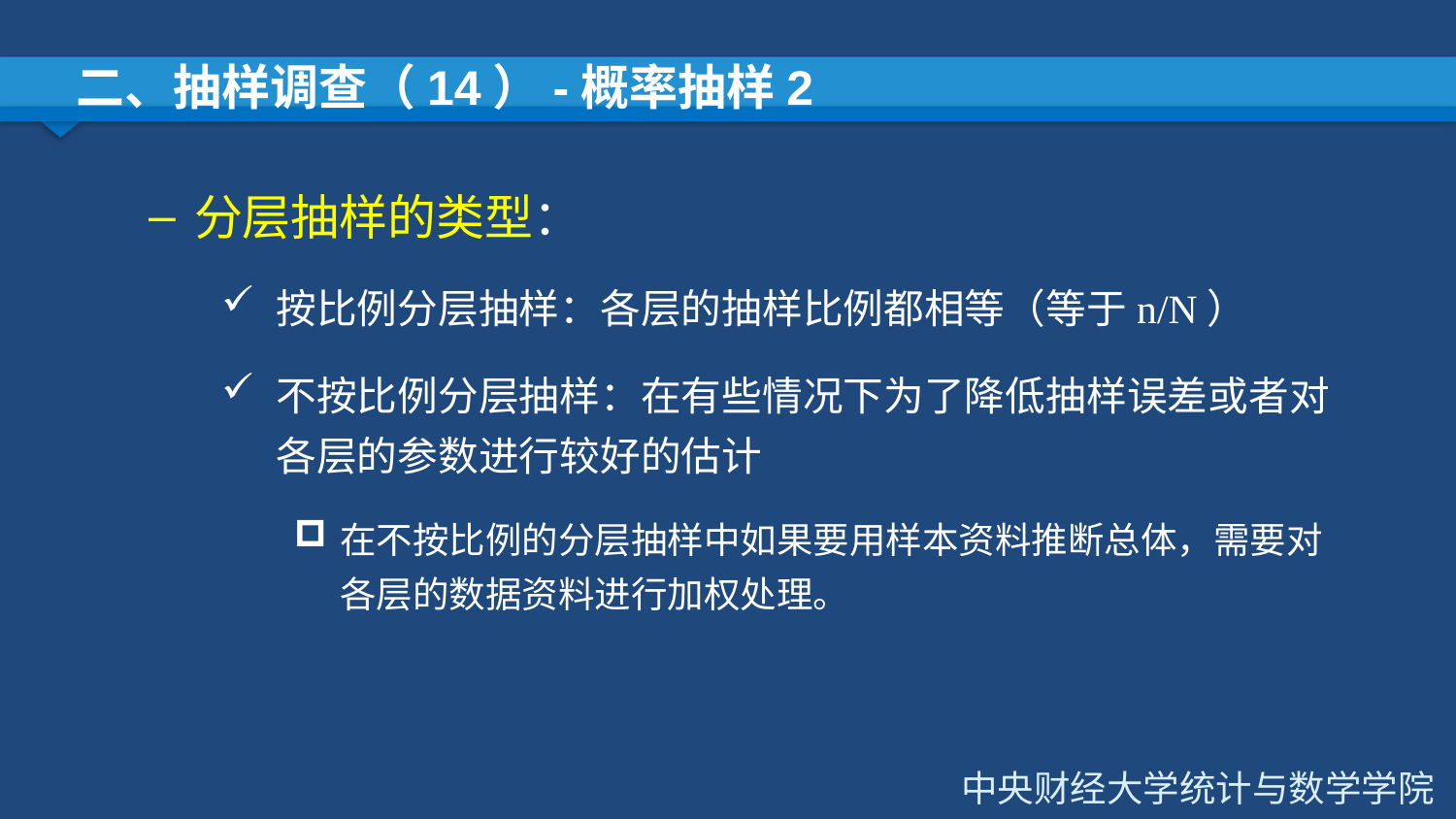

# 二、抽样调查（14）-概率抽样2
分层抽样的类型：
按比例分层抽样：各层的抽样比例都相等（等于n/N）
不按比例分层抽样：在有些情况下为了降低抽样误差或者对各层的参数进行较好的估计
在不按比例的分层抽样中如果要用样本资料推断总体，需要对各层的数据资料进行加权处理。